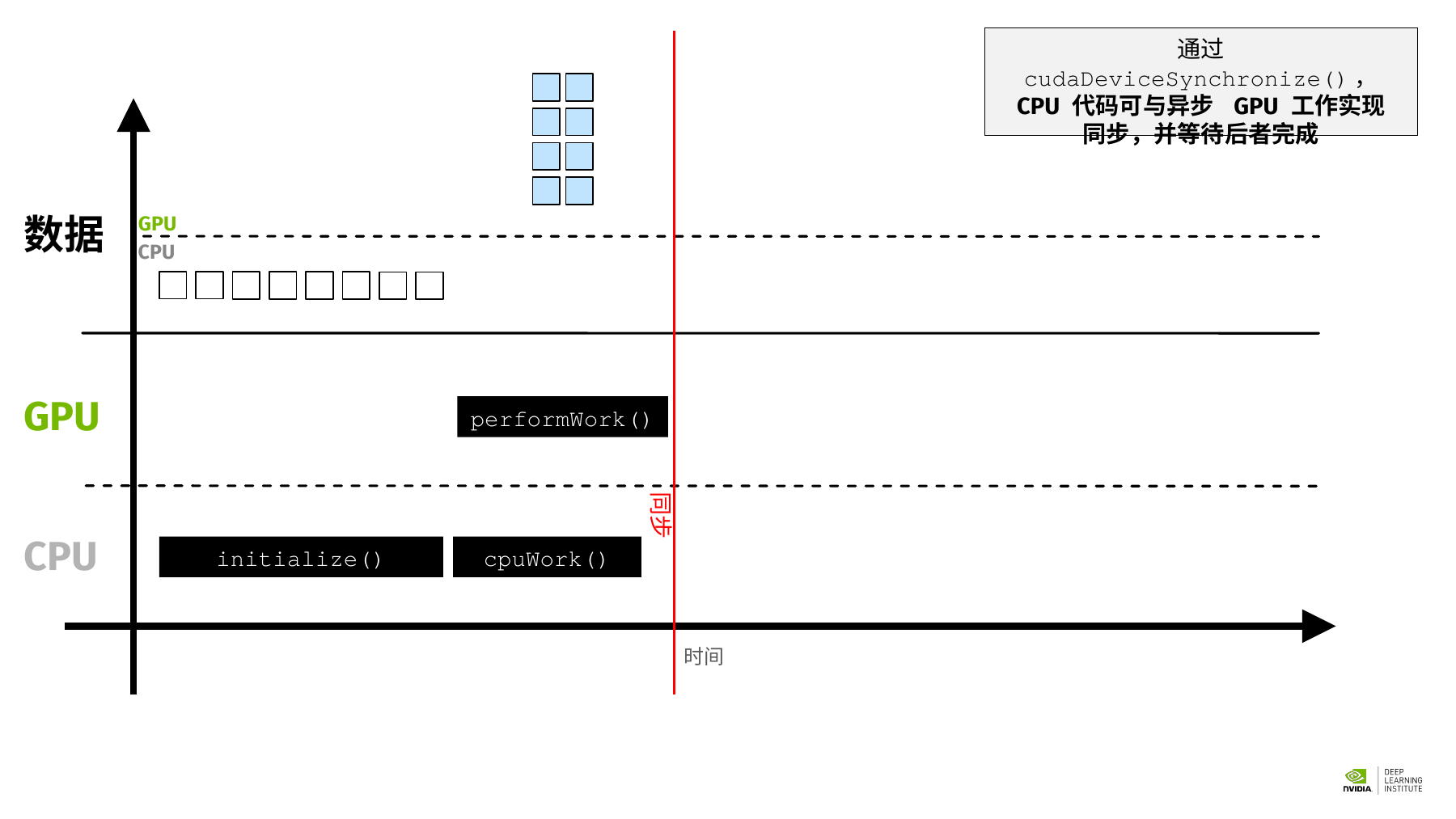

通过 cudaDeviceSynchronize()，
CPU 代码可与异步 GPU 工作实现
同步，并等待后者完成
同步

时间
GPU
数据
CPU

GPU
performWork()
CPU
initialize()
cpuWork()
时间